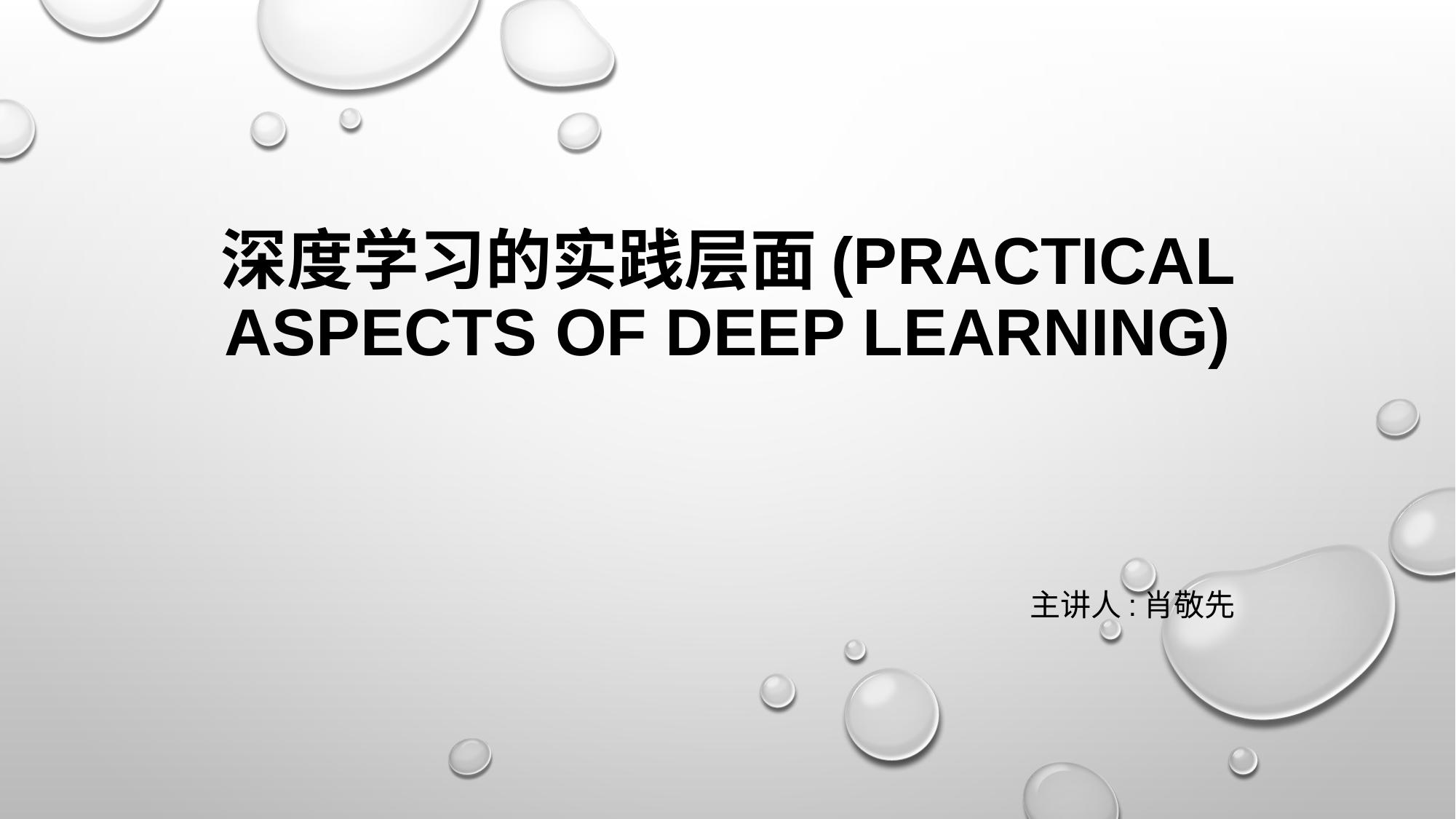

# 深度学习的实践层面(Practical aspects of Deep Learning)

主讲人:肖敬先